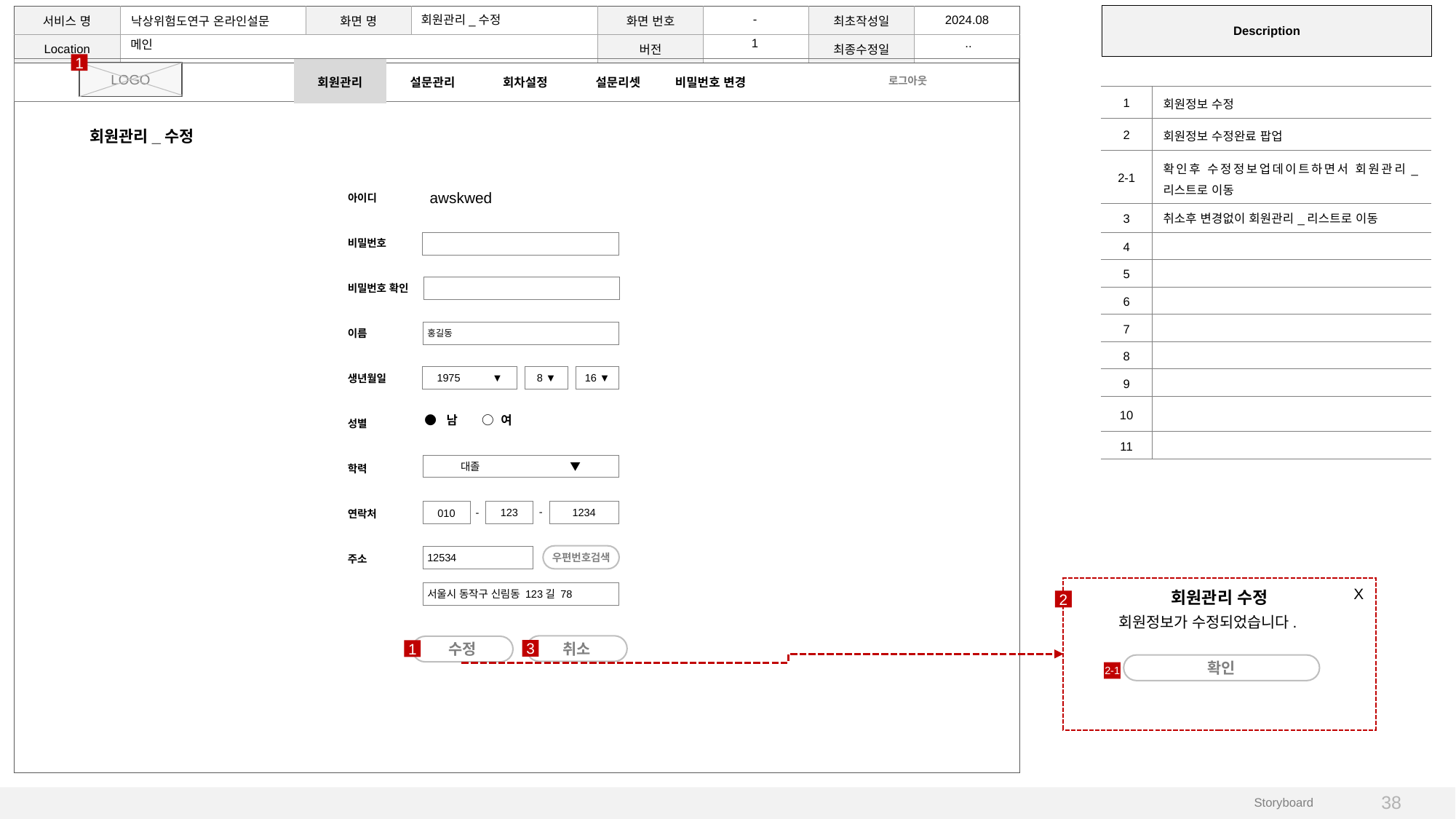

-
회원관리_수정
1
..
메인
1

| 회원관리 | 설문관리 | 회차설정 | 설문리셋 | 비밀번호 변경 |
| --- | --- | --- | --- | --- |
|  |  |
| --- | --- |
| 1 | 회원정보 수정 |
| 2 | 회원정보 수정완료 팝업 |
| 2-1 | 확인후 수정정보업데이트하면서 회원관리\_리스트로 이동 |
| 3 | 취소후 변경없이 회원관리\_리스트로 이동 |
| 4 |  |
| 5 |  |
| 6 |  |
| 7 |  |
| 8 |  |
| 9 |  |
| 10 |  |
| 11 |  |
LOGO
로그아웃
회원관리_수정
awskwed
아이디

비밀번호

비밀번호 확인
홍길동
이름
1975           ▼
8 ▼
16 ▼
생년월일
●  남       ○  여
성별
대졸                               ▼
학력
-
-
1234
123
010
연락처
우편번호검색
12534
주소

서울시 동작구 신림동 123길 78
X
회원관리 수정
2
회원정보가 수정되었습니다.
취소
수정
3
1
확인
2-1
38